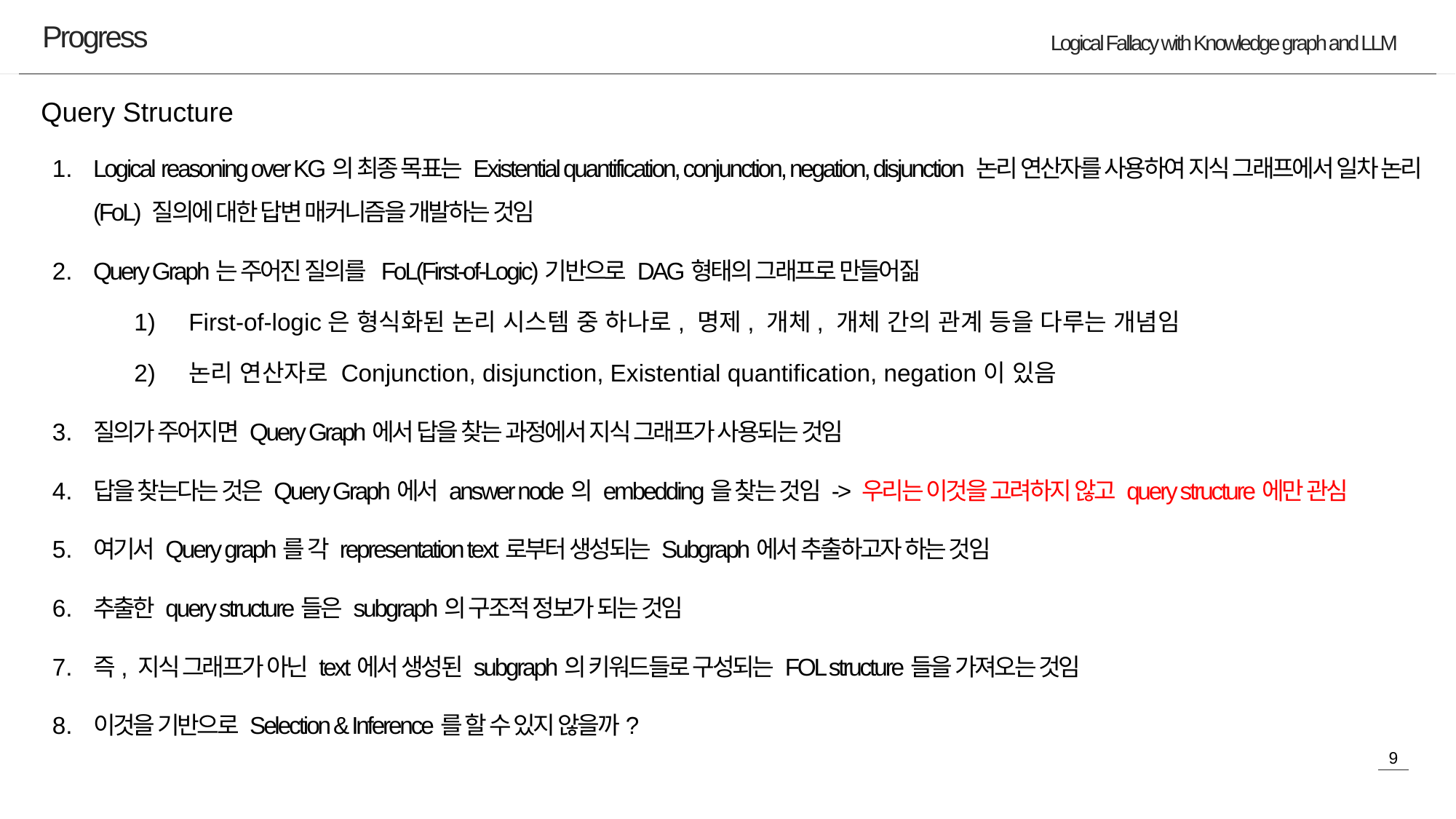

Progress
Query Structure
Logical reasoning over KG의 최종 목표는 Existential quantification, conjunction, negation, disjunction 논리 연산자를 사용하여 지식 그래프에서 일차 논리(FoL) 질의에 대한 답변 매커니즘을 개발하는 것임
Query Graph는 주어진 질의를  FoL(First-of-Logic)기반으로 DAG형태의 그래프로 만들어짊
First-of-logic은 형식화된 논리 시스템 중 하나로, 명제, 개체, 개체 간의 관계 등을 다루는 개념임
논리 연산자로 Conjunction, disjunction, Existential quantification, negation이 있음
질의가 주어지면 Query Graph에서 답을 찾는 과정에서 지식 그래프가 사용되는 것임
답을 찾는다는 것은 Query Graph에서 answer node의 embedding을 찾는 것임 -> 우리는 이것을 고려하지 않고 query structure에만 관심
여기서 Query graph를 각 representation text로부터 생성되는 Subgraph에서 추출하고자 하는 것임
추출한 query structure들은 subgraph의 구조적 정보가 되는 것임
즉, 지식 그래프가 아닌 text에서 생성된 subgraph의 키워드들로 구성되는 FOL structure들을 가져오는 것임
이것을 기반으로 Selection & Inference를 할 수 있지 않을까?